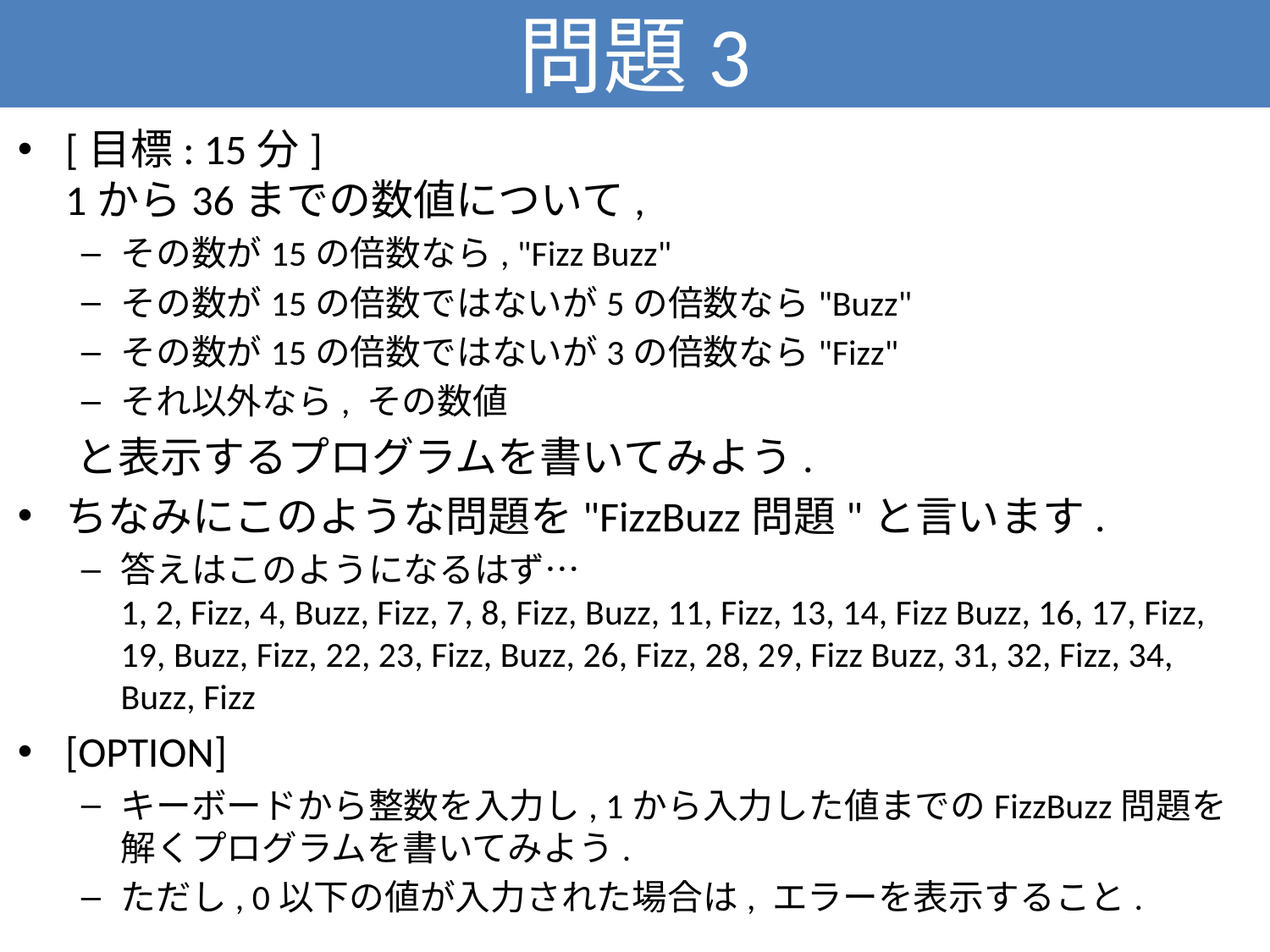

問題3
[目標: 15分]
1から36までの数値について,
その数が15の倍数なら, "Fizz Buzz"
その数が15の倍数ではないが5の倍数なら"Buzz"
その数が15の倍数ではないが3の倍数なら"Fizz"
それ以外なら, その数値
     と表示するプログラムを書いてみよう.
ちなみにこのような問題を"FizzBuzz問題"と言います.
答えはこのようになるはず…
1, 2, Fizz, 4, Buzz, Fizz, 7, 8, Fizz, Buzz, 11, Fizz, 13, 14, Fizz Buzz, 16, 17, Fizz, 19, Buzz, Fizz, 22, 23, Fizz, Buzz, 26, Fizz, 28, 29, Fizz Buzz, 31, 32, Fizz, 34, Buzz, Fizz
[OPTION]
キーボードから整数を入力し, 1から入力した値までのFizzBuzz問題を解くプログラムを書いてみよう.
ただし, 0以下の値が入力された場合は, エラーを表示すること.